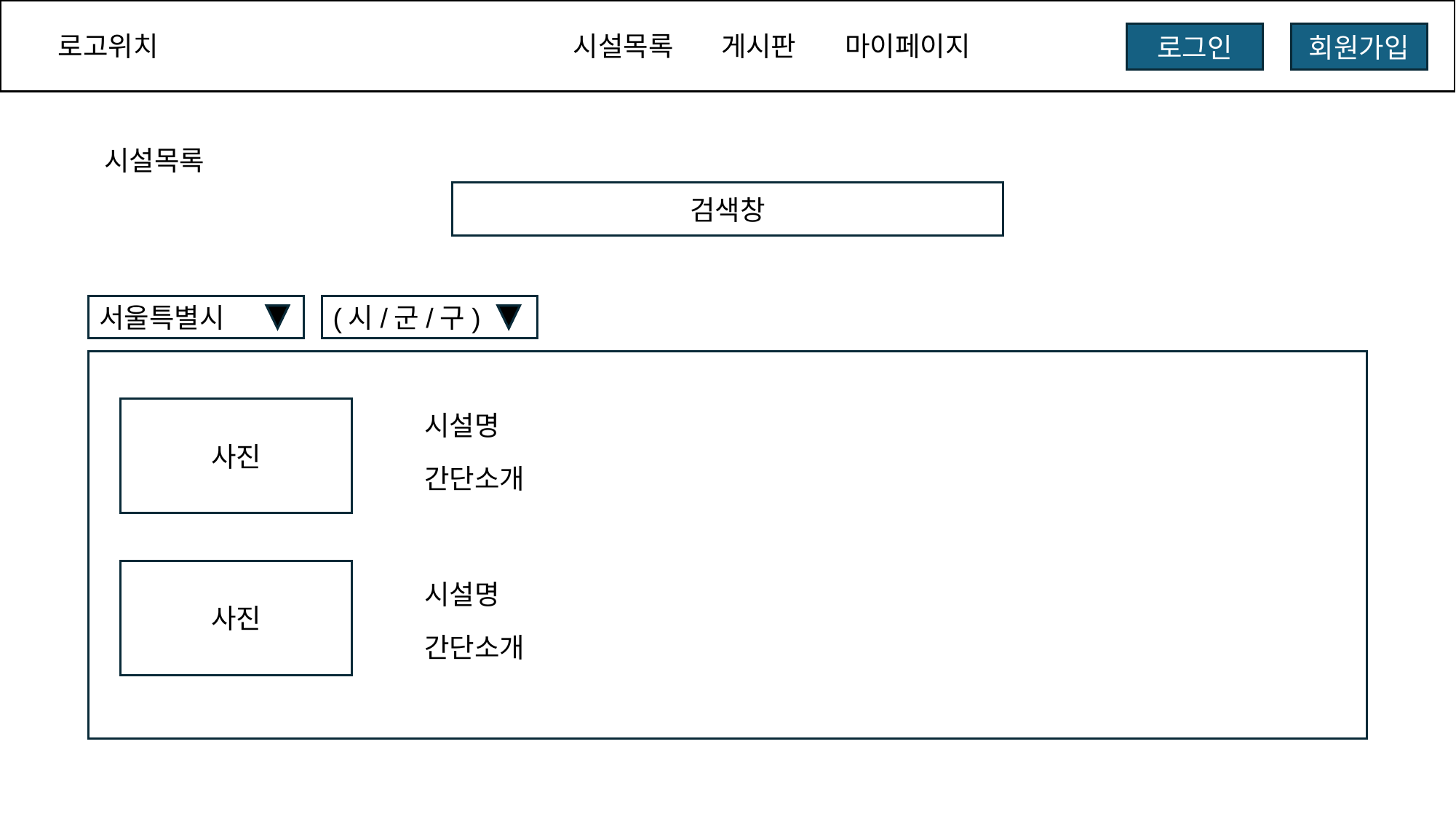

로고위치
시설목록
게시판
마이페이지
로그인
회원가입
시설목록
검색창
서울특별시
(시/군/구)

사진
시설명
간단소개
사진
시설명
간단소개